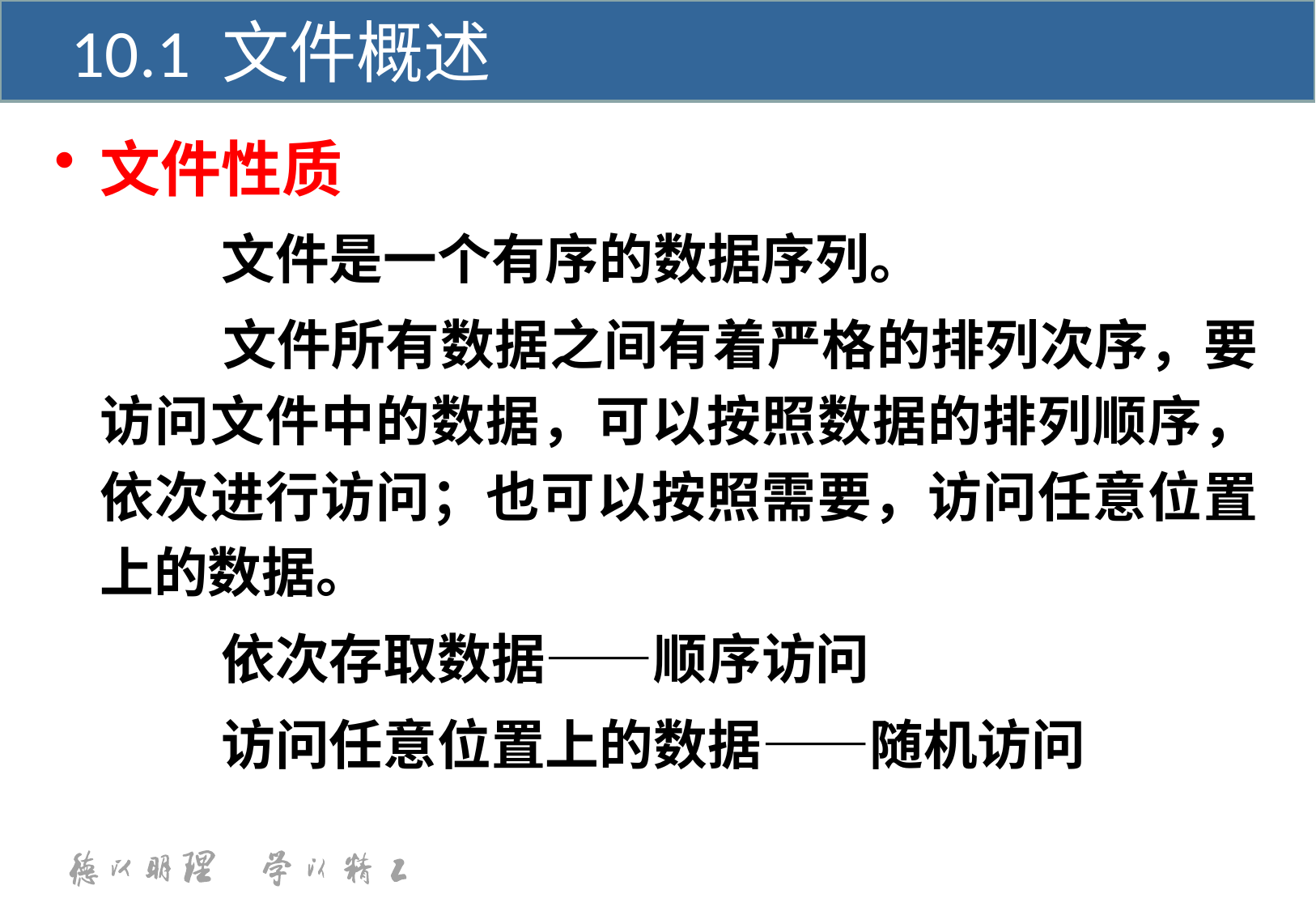

10.1 文件概述
文件性质
		文件是一个有序的数据序列。
		文件所有数据之间有着严格的排列次序，要访问文件中的数据，可以按照数据的排列顺序，依次进行访问；也可以按照需要，访问任意位置上的数据。
		依次存取数据——顺序访问
		访问任意位置上的数据——随机访问